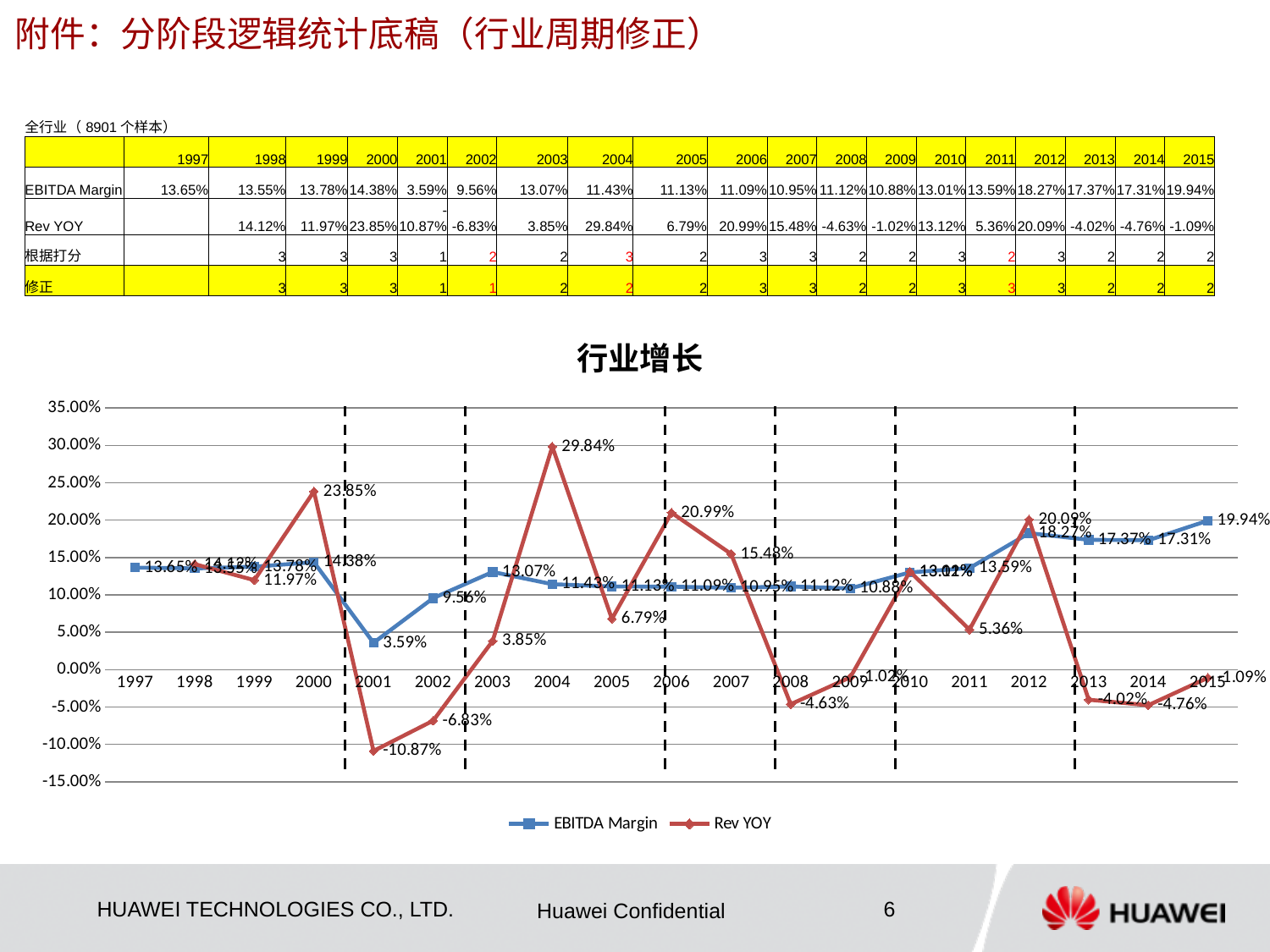

# 附件：分阶段逻辑统计底稿（行业周期修正）
| 全行业（8901个样本） |  |  |  |  |  |  |  |  |  |  |  |  |  |  |  |  |  |  |  |
| --- | --- | --- | --- | --- | --- | --- | --- | --- | --- | --- | --- | --- | --- | --- | --- | --- | --- | --- | --- |
|  | 1997 | 1998 | 1999 | 2000 | 2001 | 2002 | 2003 | 2004 | 2005 | 2006 | 2007 | 2008 | 2009 | 2010 | 2011 | 2012 | 2013 | 2014 | 2015 |
| EBITDA Margin | 13.65% | 13.55% | 13.78% | 14.38% | 3.59% | 9.56% | 13.07% | 11.43% | 11.13% | 11.09% | 10.95% | 11.12% | 10.88% | 13.01% | 13.59% | 18.27% | 17.37% | 17.31% | 19.94% |
| Rev YOY |  | 14.12% | 11.97% | 23.85% | -10.87% | -6.83% | 3.85% | 29.84% | 6.79% | 20.99% | 15.48% | -4.63% | -1.02% | 13.12% | 5.36% | 20.09% | -4.02% | -4.76% | -1.09% |
| 根据打分 |  | 3 | 3 | 3 | 1 | 2 | 2 | 3 | 2 | 3 | 3 | 2 | 2 | 3 | 2 | 3 | 2 | 2 | 2 |
| 修正 |  | 3 | 3 | 3 | 1 | 1 | 2 | 2 | 2 | 3 | 3 | 2 | 2 | 3 | 3 | 3 | 2 | 2 | 2 |

### Chart: 行业增长

| Category | EBITDA Margin | Rev YOY |
|---|---|---|
| 1997 | 0.1365405429589982 | None |
| 1998 | 0.135496849123773 | 0.1411692492250043 |
| 1999 | 0.13775513360253505 | 0.11972315800779358 |
| 2000 | 0.1437949250790105 | 0.2384653741732555 |
| 2001 | 0.03593097444934438 | -0.10874551861654451 |
| 2002 | 0.09557142585864292 | -0.068317285248287 |
| 2003 | 0.1306594517440909 | 0.038461461639905936 |
| 2004 | 0.11427574109751522 | 0.298382331269685 |
| 2005 | 0.11125619456010202 | 0.06790772750379717 |
| 2006 | 0.11093301141275946 | 0.20994747019989643 |
| 2007 | 0.10954853892857634 | 0.15480849515021347 |
| 2008 | 0.11121067465574547 | -0.046264520386675716 |
| 2009 | 0.1087839991423656 | -0.010215664886234594 |
| 2010 | 0.13007981201680682 | 0.13121079358192575 |
| 2011 | 0.13589315722369752 | 0.05357162544482887 |
| 2012 | 0.18269547279794543 | 0.20087747341435722 |
| 2013 | 0.17372829613033525 | -0.04023504879834128 |
| 2014 | 0.17313895881437089 | -0.04756332611272122 |
| 2015 | 0.199399997877754 | -0.010876372857237976 |